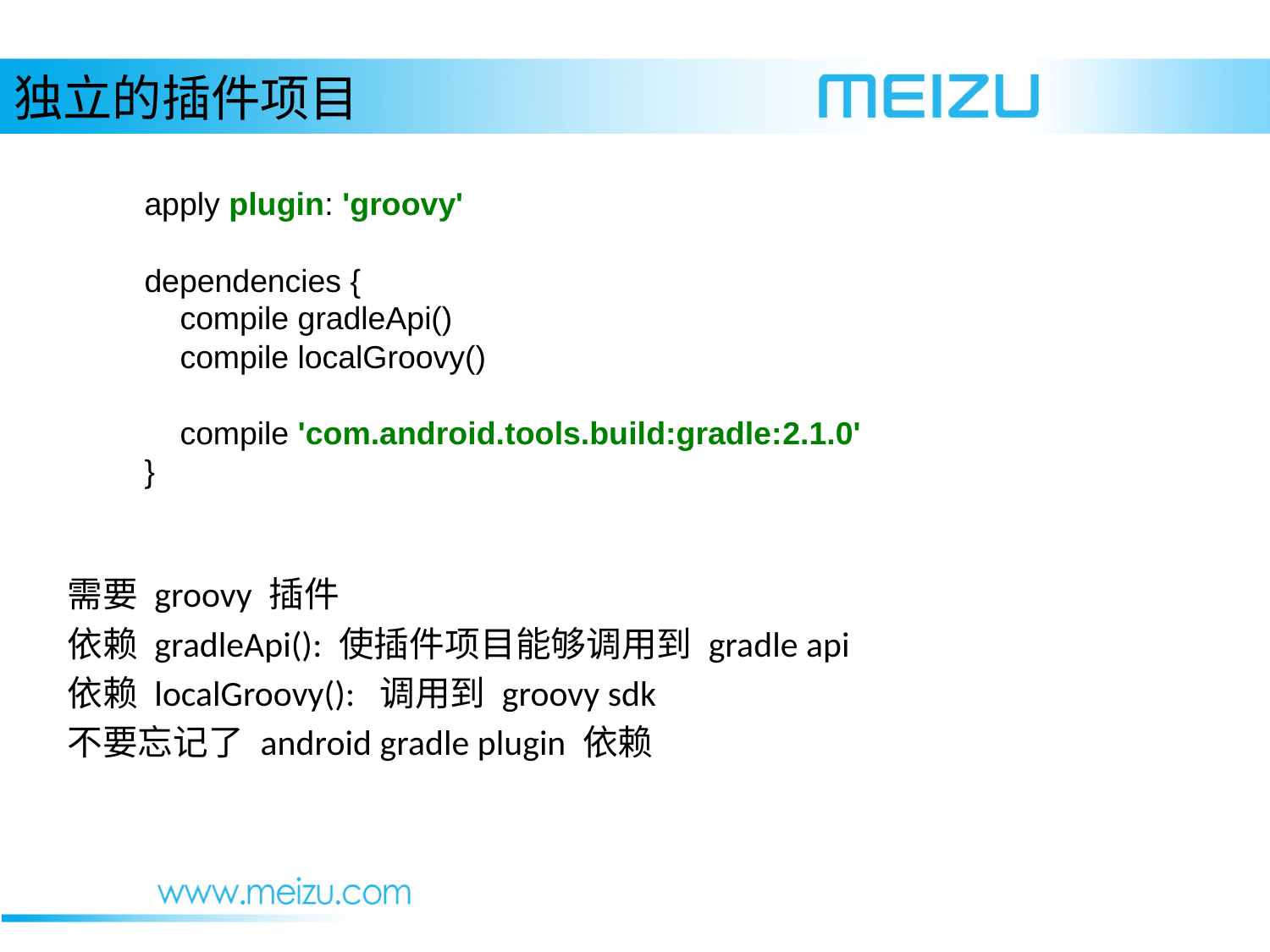

独立的插件项目
apply plugin: 'groovy'
dependencies {
    compile gradleApi()
    compile localGroovy()
    compile 'com.android.tools.build:gradle:2.1.0'
}
需要 groovy 插件
依赖 gradleApi(): 使插件项目能够调用到 gradle api
依赖 localGroovy():  调用到 groovy sdk
不要忘记了 android gradle plugin 依赖